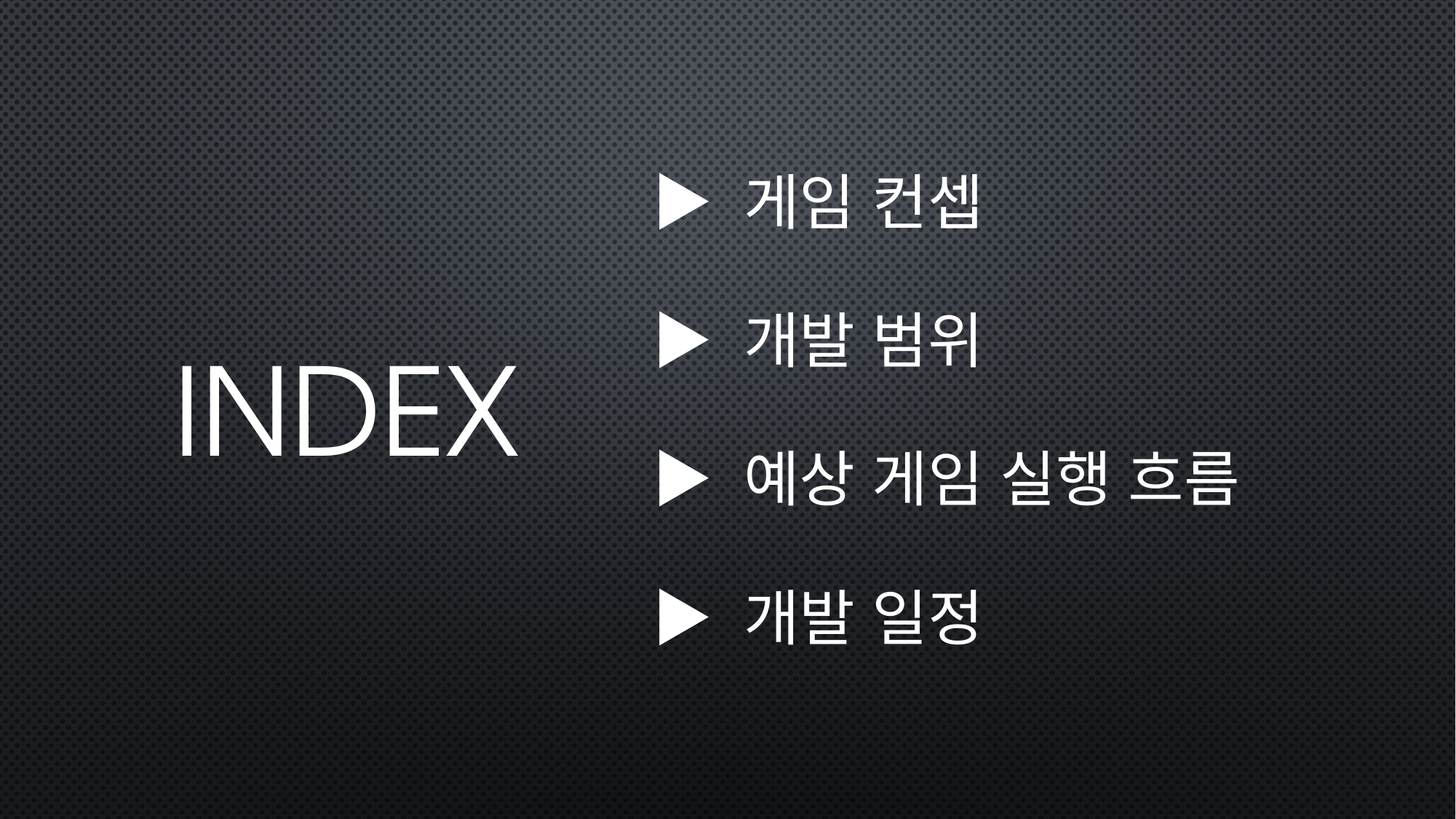

▶ 게임 컨셉
▶ 개발 범위
# INDEX
▶ 예상 게임 실행 흐름
▶ 개발 일정